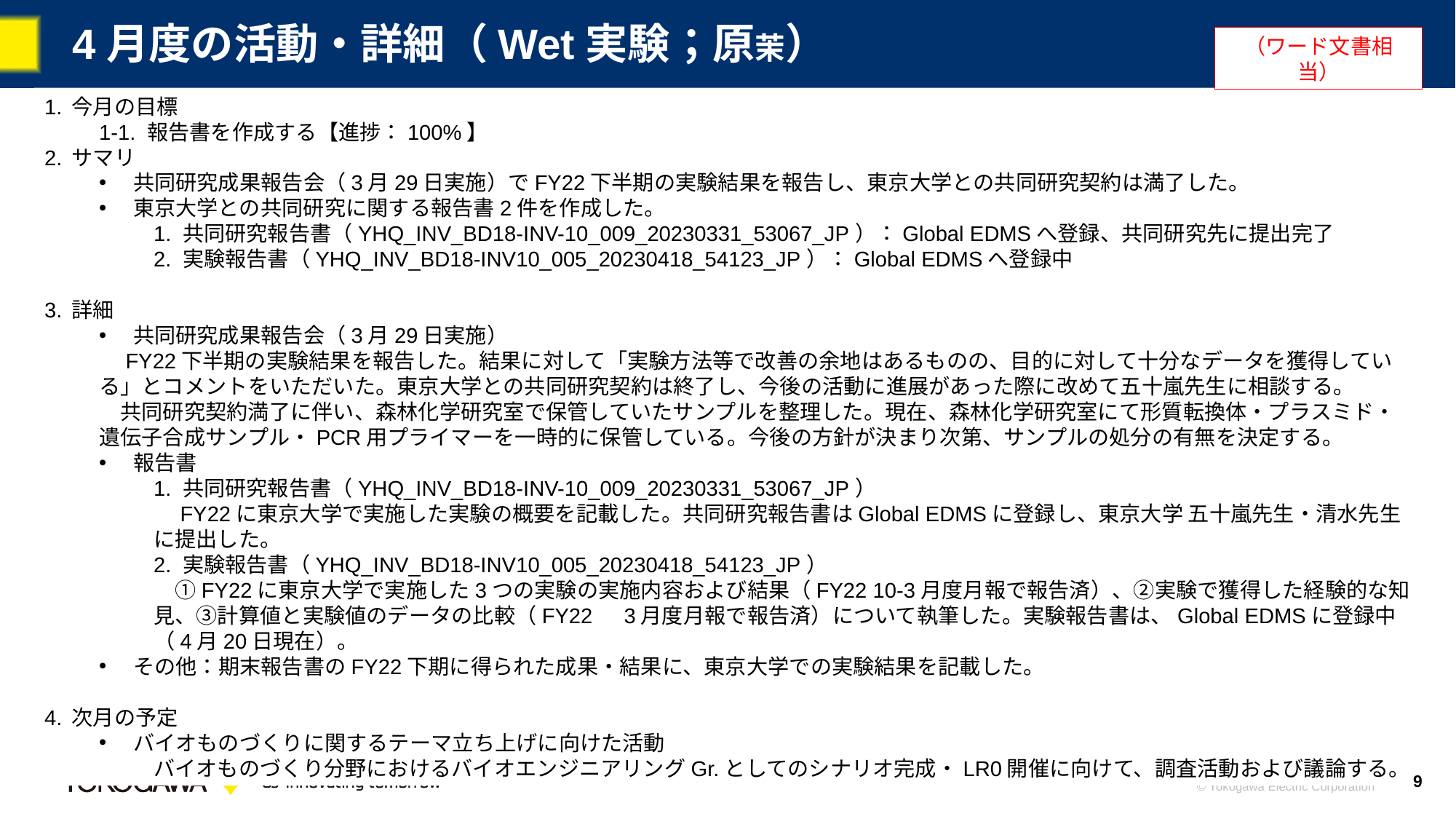

# 4月度の活動・詳細（Wet実験；原茉）
（ワード文書相当）
今月の目標
1-1. 報告書を作成する【進捗：100%】
サマリ
共同研究成果報告会（3月29日実施）でFY22下半期の実験結果を報告し、東京大学との共同研究契約は満了した。
東京大学との共同研究に関する報告書2件を作成した。
1. 共同研究報告書（YHQ_INV_BD18-INV-10_009_20230331_53067_JP）：Global EDMSへ登録、共同研究先に提出完了
2. 実験報告書（YHQ_INV_BD18-INV10_005_20230418_54123_JP）：Global EDMSへ登録中

詳細
共同研究成果報告会（3月29日実施）
　FY22下半期の実験結果を報告した。結果に対して「実験方法等で改善の余地はあるものの、目的に対して十分なデータを獲得している」とコメントをいただいた。東京大学との共同研究契約は終了し、今後の活動に進展があった際に改めて五十嵐先生に相談する。
　共同研究契約満了に伴い、森林化学研究室で保管していたサンプルを整理した。現在、森林化学研究室にて形質転換体・プラスミド・遺伝子合成サンプル・PCR用プライマーを一時的に保管している。今後の方針が決まり次第、サンプルの処分の有無を決定する。
報告書
1. 共同研究報告書（YHQ_INV_BD18-INV-10_009_20230331_53067_JP）
　FY22に東京大学で実施した実験の概要を記載した。共同研究報告書はGlobal EDMSに登録し、東京大学 五十嵐先生・清水先生に提出した。
2. 実験報告書（YHQ_INV_BD18-INV10_005_20230418_54123_JP）
　①FY22に東京大学で実施した3つの実験の実施内容および結果（FY22 10-3月度月報で報告済）、②実験で獲得した経験的な知見、③計算値と実験値のデータの比較（FY22　3月度月報で報告済）について執筆した。実験報告書は、Global EDMSに登録中（4月20日現在）。
その他：期末報告書のFY22下期に得られた成果・結果に、東京大学での実験結果を記載した。

次月の予定
バイオものづくりに関するテーマ立ち上げに向けた活動
バイオものづくり分野におけるバイオエンジニアリングGr.としてのシナリオ完成・LR0開催に向けて、調査活動および議論する。
9